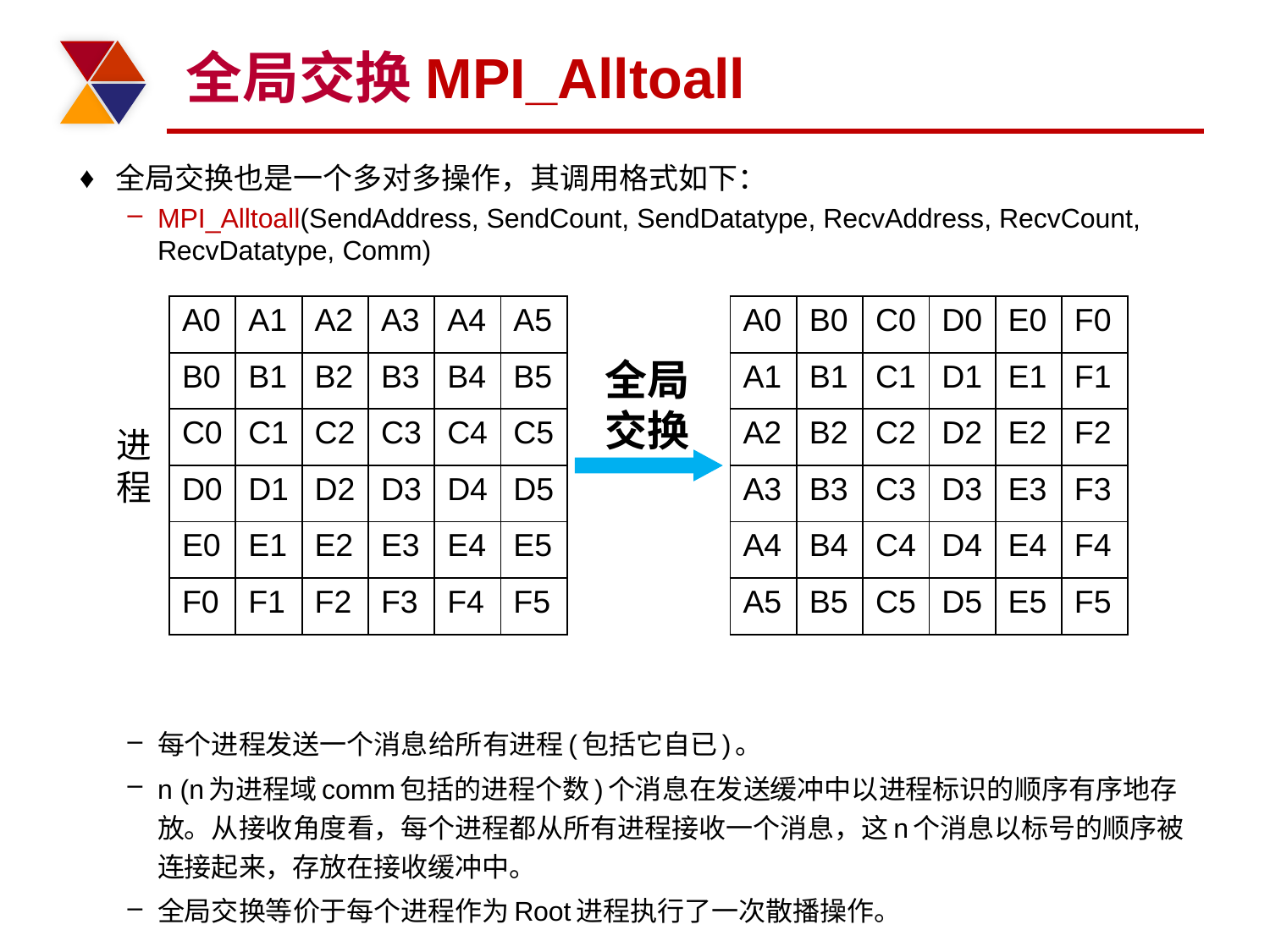

# 全局交换MPI_Alltoall
全局交换也是一个多对多操作，其调用格式如下：
MPI_Alltoall(SendAddress, SendCount, SendDatatype, RecvAddress, RecvCount, RecvDatatype, Comm)

每个进程发送一个消息给所有进程(包括它自已)。
n (n为进程域comm包括的进程个数)个消息在发送缓冲中以进程标识的顺序有序地存放。从接收角度看，每个进程都从所有进程接收一个消息，这n个消息以标号的顺序被连接起来，存放在接收缓冲中。
全局交换等价于每个进程作为Root进程执行了一次散播操作。
| A0 | A1 | A2 | A3 | A4 | A5 |
| --- | --- | --- | --- | --- | --- |
| B0 | B1 | B2 | B3 | B4 | B5 |
| C0 | C1 | C2 | C3 | C4 | C5 |
| D0 | D1 | D2 | D3 | D4 | D5 |
| E0 | E1 | E2 | E3 | E4 | E5 |
| F0 | F1 | F2 | F3 | F4 | F5 |
| A0 | B0 | C0 | D0 | E0 | F0 |
| --- | --- | --- | --- | --- | --- |
| A1 | B1 | C1 | D1 | E1 | F1 |
| A2 | B2 | C2 | D2 | E2 | F2 |
| A3 | B3 | C3 | D3 | E3 | F3 |
| A4 | B4 | C4 | D4 | E4 | F4 |
| A5 | B5 | C5 | D5 | E5 | F5 |
全局交换

进程